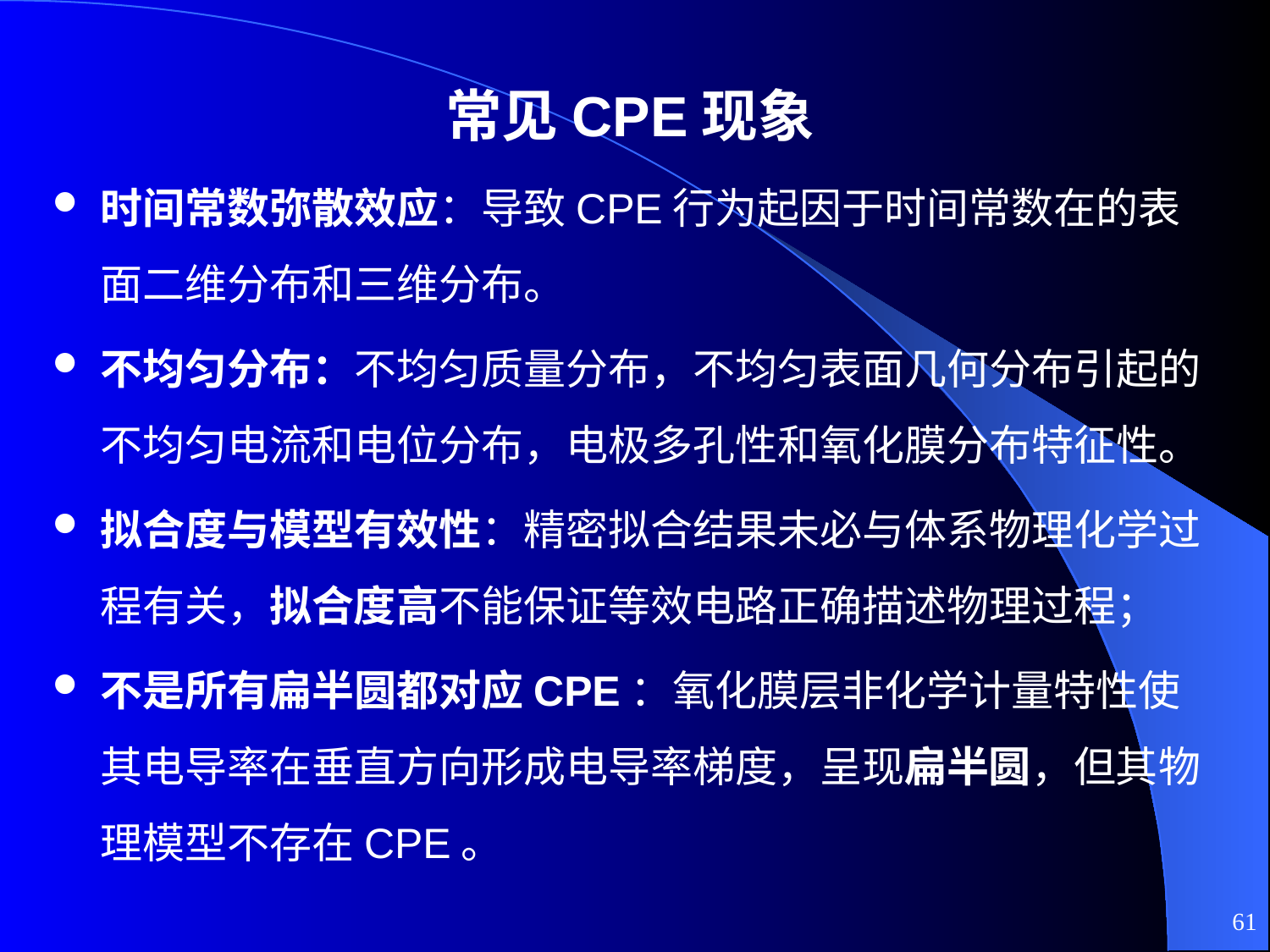

常见CPE现象
时间常数弥散效应：导致CPE行为起因于时间常数在的表面二维分布和三维分布。
不均匀分布：不均匀质量分布，不均匀表面几何分布引起的不均匀电流和电位分布，电极多孔性和氧化膜分布特征性。
拟合度与模型有效性：精密拟合结果未必与体系物理化学过程有关，拟合度高不能保证等效电路正确描述物理过程；
不是所有扁半圆都对应CPE：氧化膜层非化学计量特性使其电导率在垂直方向形成电导率梯度，呈现扁半圆，但其物理模型不存在CPE。
61